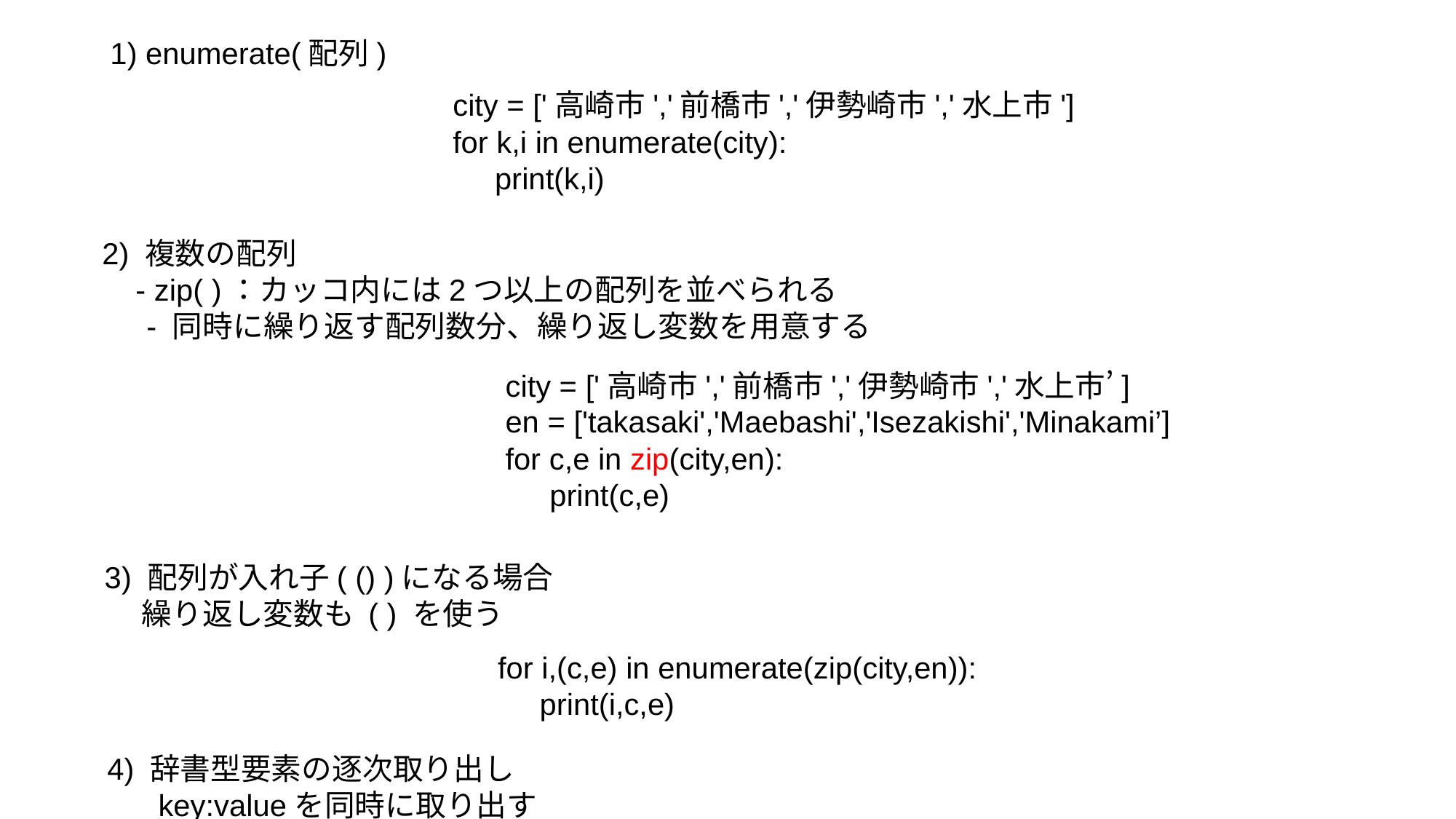

1) enumerate(配列)
city = ['高崎市','前橋市','伊勢崎市','水上市']
for k,i in enumerate(city):
     print(k,i)
2) 複数の配列
    - zip( )：カッコ内には2つ以上の配列を並べられる
　 - 同時に繰り返す配列数分、繰り返し変数を用意する
city = ['高崎市','前橋市','伊勢崎市','水上市’]
en = ['takasaki','Maebashi','Isezakishi','Minakami’]
for c,e in zip(city,en):
　 print(c,e)
3) 配列が入れ子( () )になる場合
　 繰り返し変数も ( ) を使う
for i,(c,e) in enumerate(zip(city,en)):
     print(i,c,e)
4) 辞書型要素の逐次取り出し
　  key:valueを同時に取り出す
population = {'高崎市':38,'前橋市':33,'伊勢崎市':20,'水上市’:4}
for k,v in population.items():
   print(i,v)